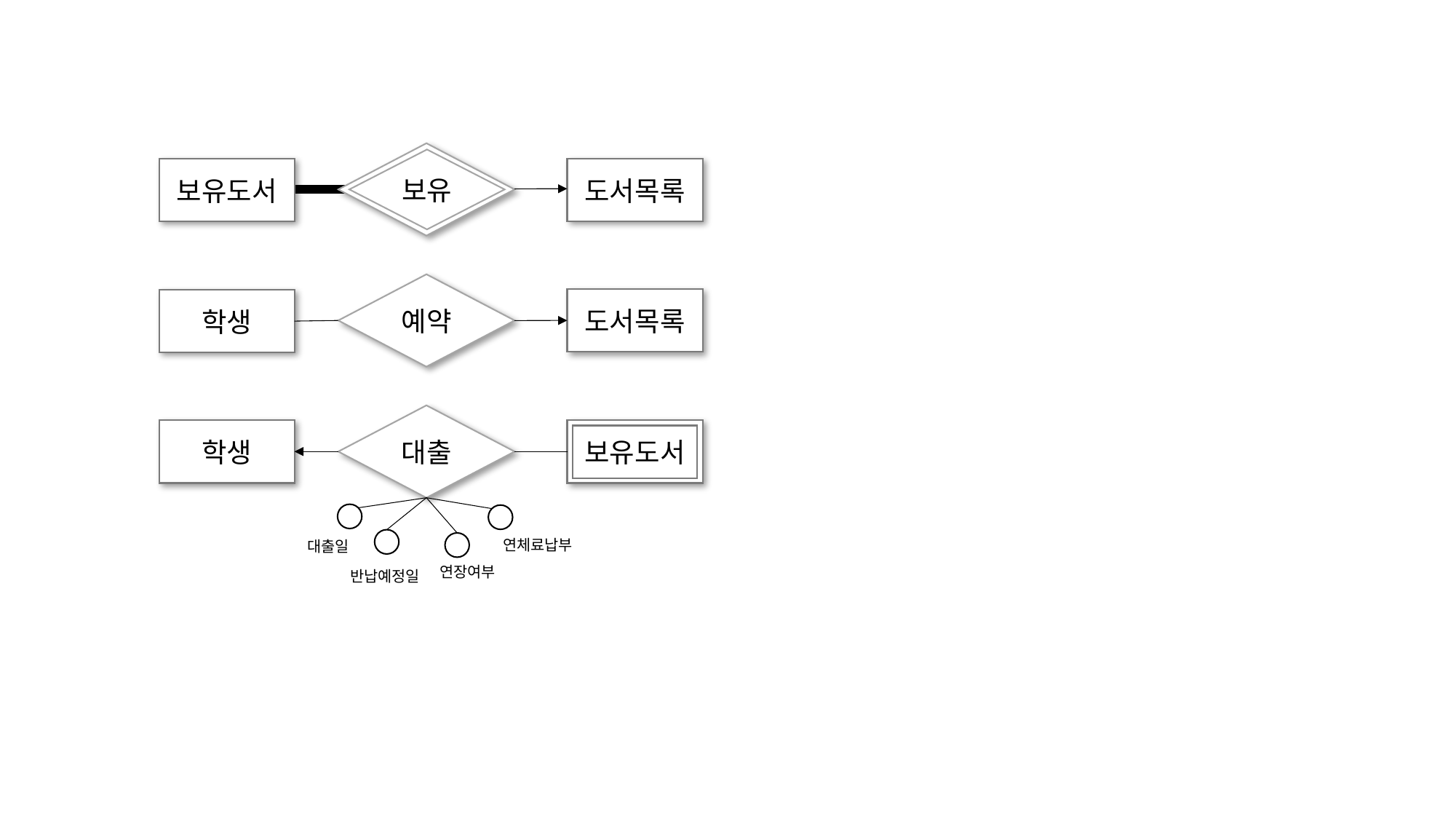

보유
보유도서
도서목록
예약
도서목록
학생

대출
보유도서

학생

대출일

연체료납부

반납예정일

연장여부